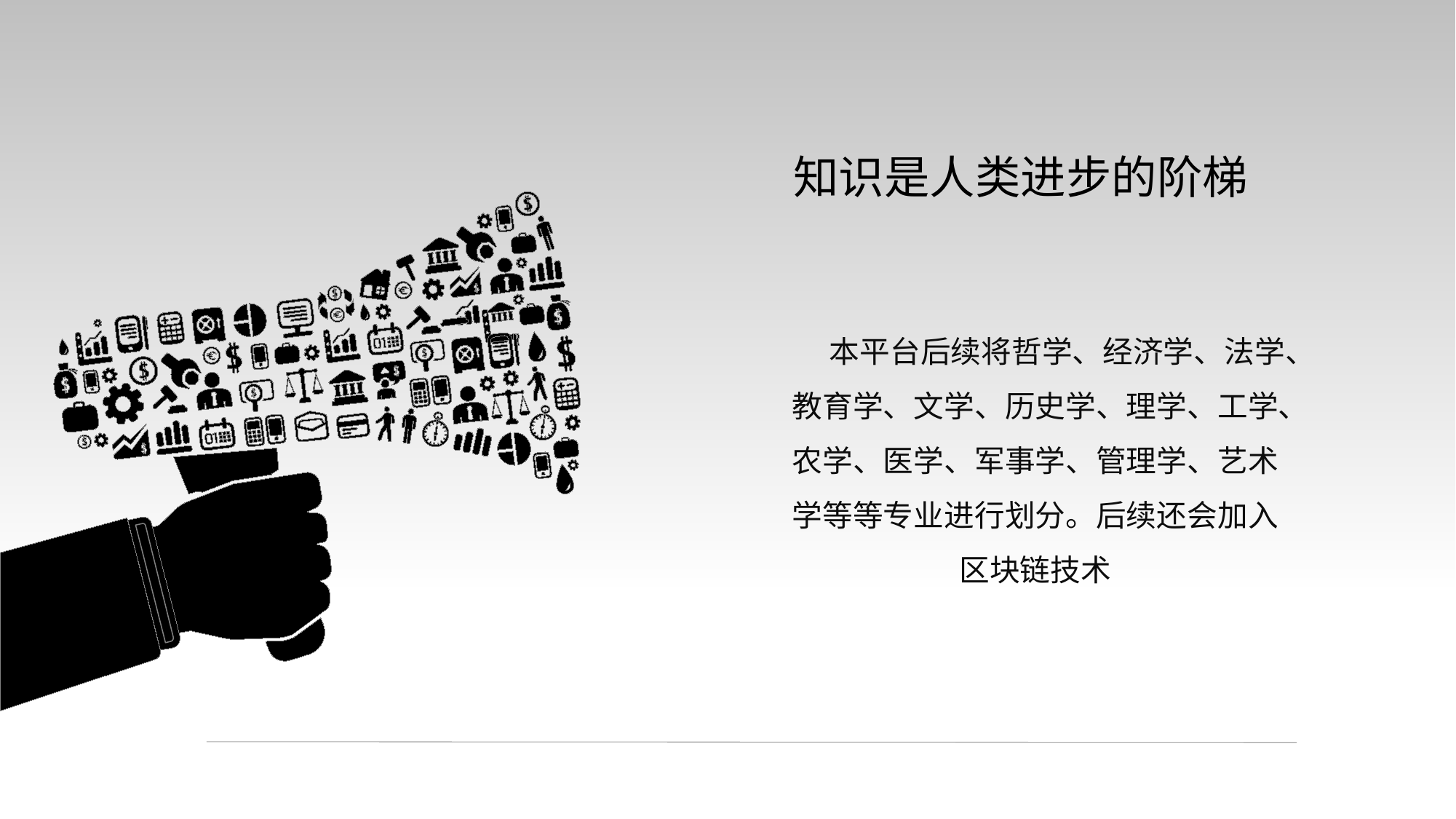

知识是人类进步的阶梯

       本平台后续将哲学、经济学、法学、教育学、文学、历史学、理学、工学、农学、医学、军事学、管理学、艺术学等等专业进行划分。后续还会加入区块链技术